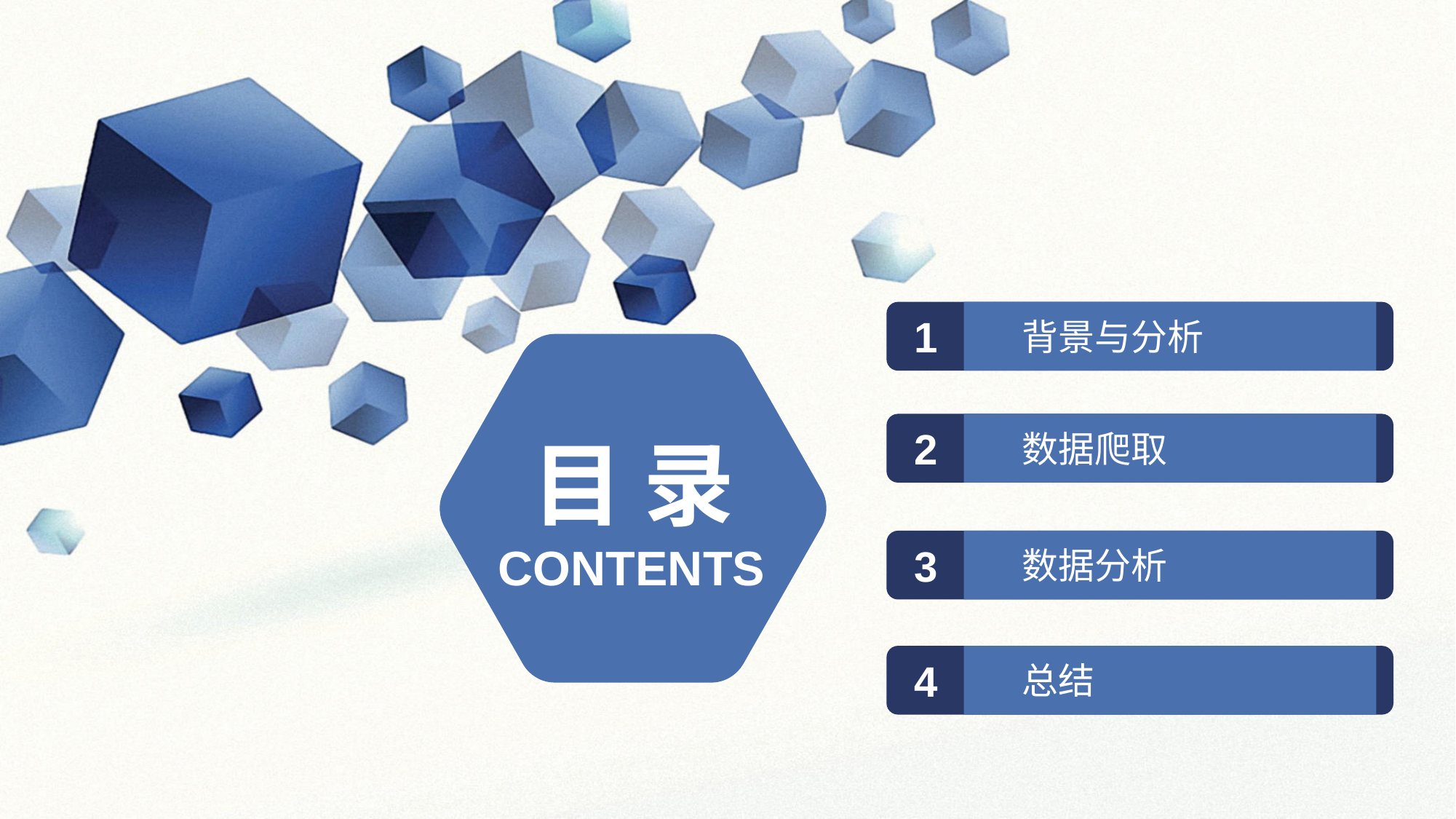

1
背景与分析

2
数据爬取
目 录

CONTENTS
3
数据分析

4
总结